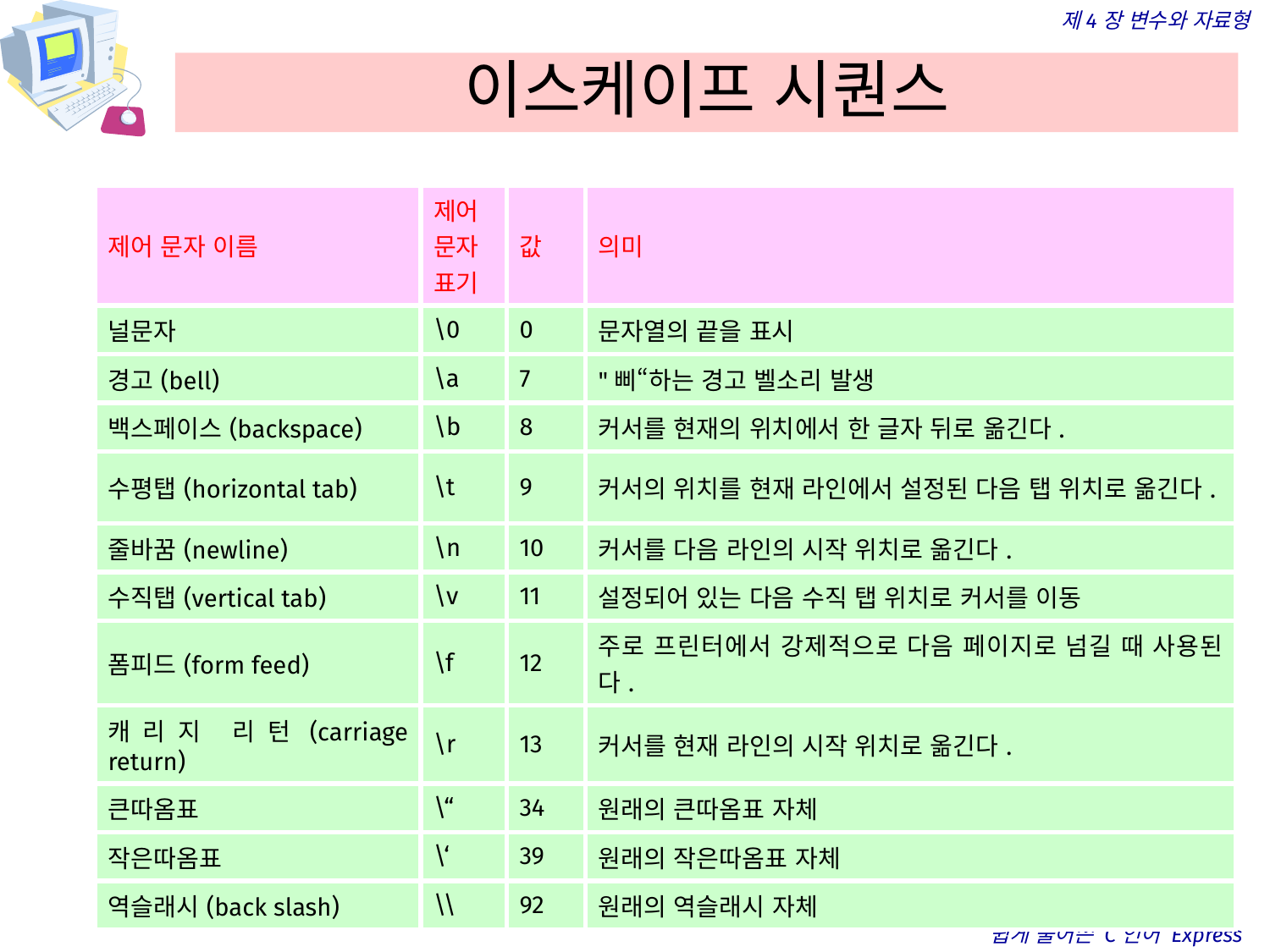

# 이스케이프 시퀀스
| 제어 문자 이름 | 제어 문자 표기 | 값 | 의미 |
| --- | --- | --- | --- |
| 널문자 | \0 | 0 | 문자열의 끝을 표시 |
| 경고(bell) | \a | 7 | "삐“하는 경고 벨소리 발생 |
| 백스페이스(backspace) | \b | 8 | 커서를 현재의 위치에서 한 글자 뒤로 옮긴다. |
| 수평탭(horizontal tab) | \t | 9 | 커서의 위치를 현재 라인에서 설정된 다음 탭 위치로 옮긴다. |
| 줄바꿈(newline) | \n | 10 | 커서를 다음 라인의 시작 위치로 옮긴다. |
| 수직탭(vertical tab) | \v | 11 | 설정되어 있는 다음 수직 탭 위치로 커서를 이동 |
| 폼피드(form feed) | \f | 12 | 주로 프린터에서 강제적으로 다음 페이지로 넘길 때 사용된다. |
| 캐리지 리턴(carriage return) | \r | 13 | 커서를 현재 라인의 시작 위치로 옮긴다. |
| 큰따옴표 | \“ | 34 | 원래의 큰따옴표 자체 |
| 작은따옴표 | \‘ | 39 | 원래의 작은따옴표 자체 |
| 역슬래시(back slash) | \\ | 92 | 원래의 역슬래시 자체 |